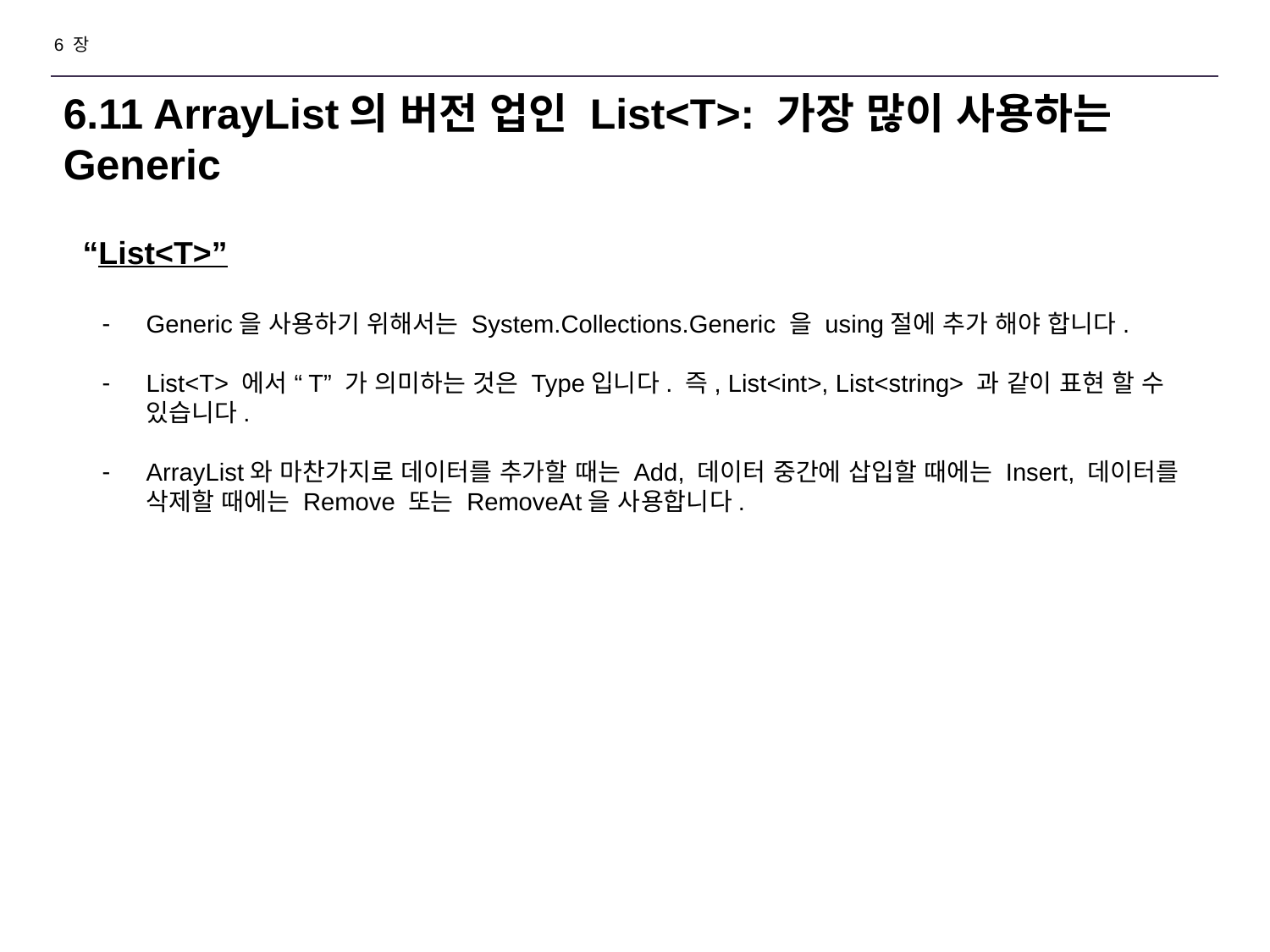

6 장
# 6.11 ArrayList의 버전 업인 List<T>: 가장 많이 사용하는 Generic
“List<T>”

Generic을 사용하기 위해서는 System.Collections.Generic 을 using절에 추가 해야 합니다.

List<T> 에서 “T” 가 의미하는 것은 Type입니다. 즉, List<int>, List<string> 과 같이 표현 할 수 있습니다.

ArrayList와 마찬가지로 데이터를 추가할 때는 Add, 데이터 중간에 삽입할 때에는 Insert, 데이터를 삭제할 때에는 Remove 또는 RemoveAt을 사용합니다.